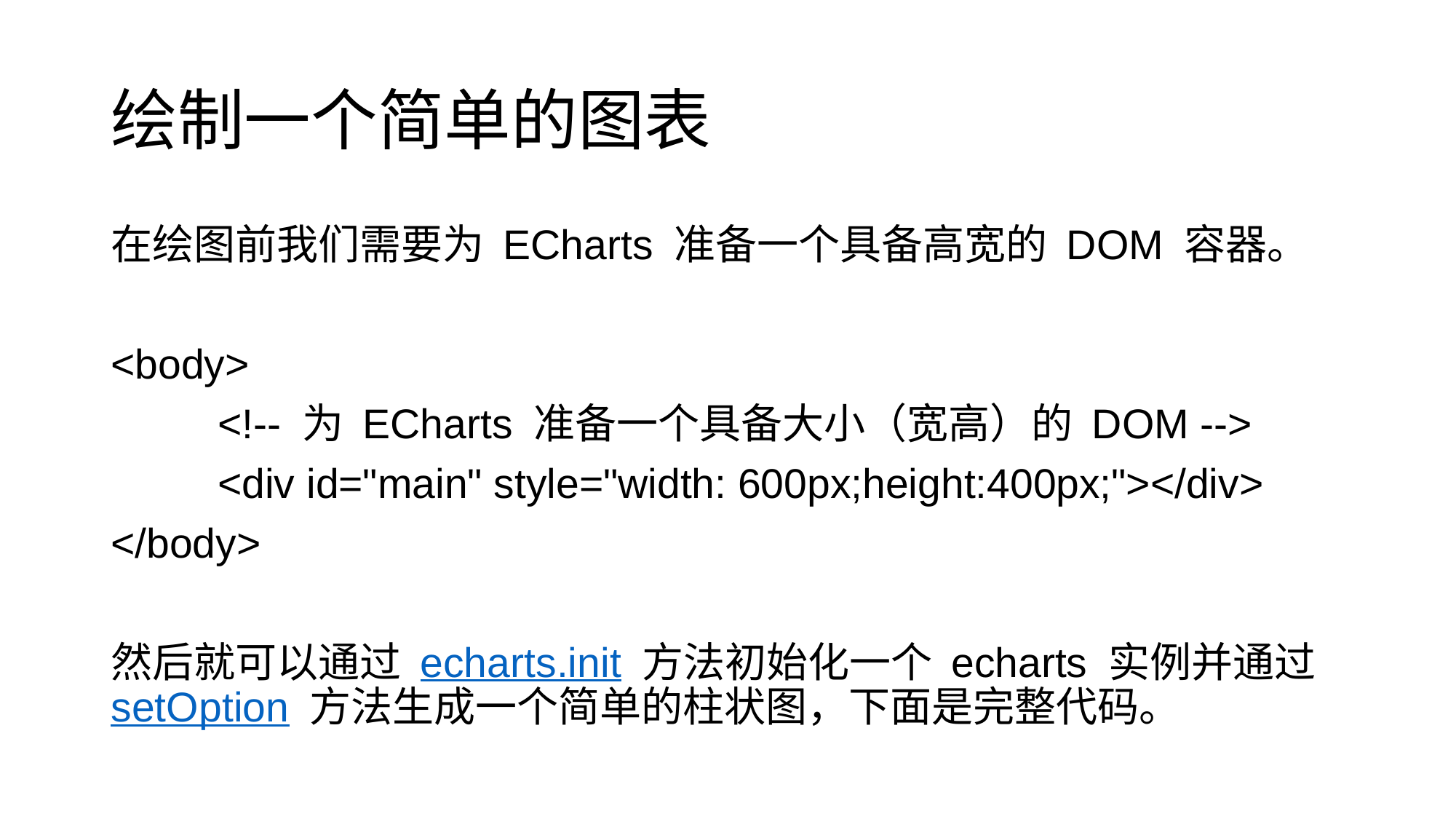

# 绘制一个简单的图表
在绘图前我们需要为 ECharts 准备一个具备高宽的 DOM 容器。

<body>
	<!-- 为 ECharts 准备一个具备大小（宽高）的 DOM -->
	<div id="main" style="width: 600px;height:400px;"></div>
</body>

然后就可以通过 echarts.init 方法初始化一个 echarts 实例并通过 setOption 方法生成一个简单的柱状图，下面是完整代码。